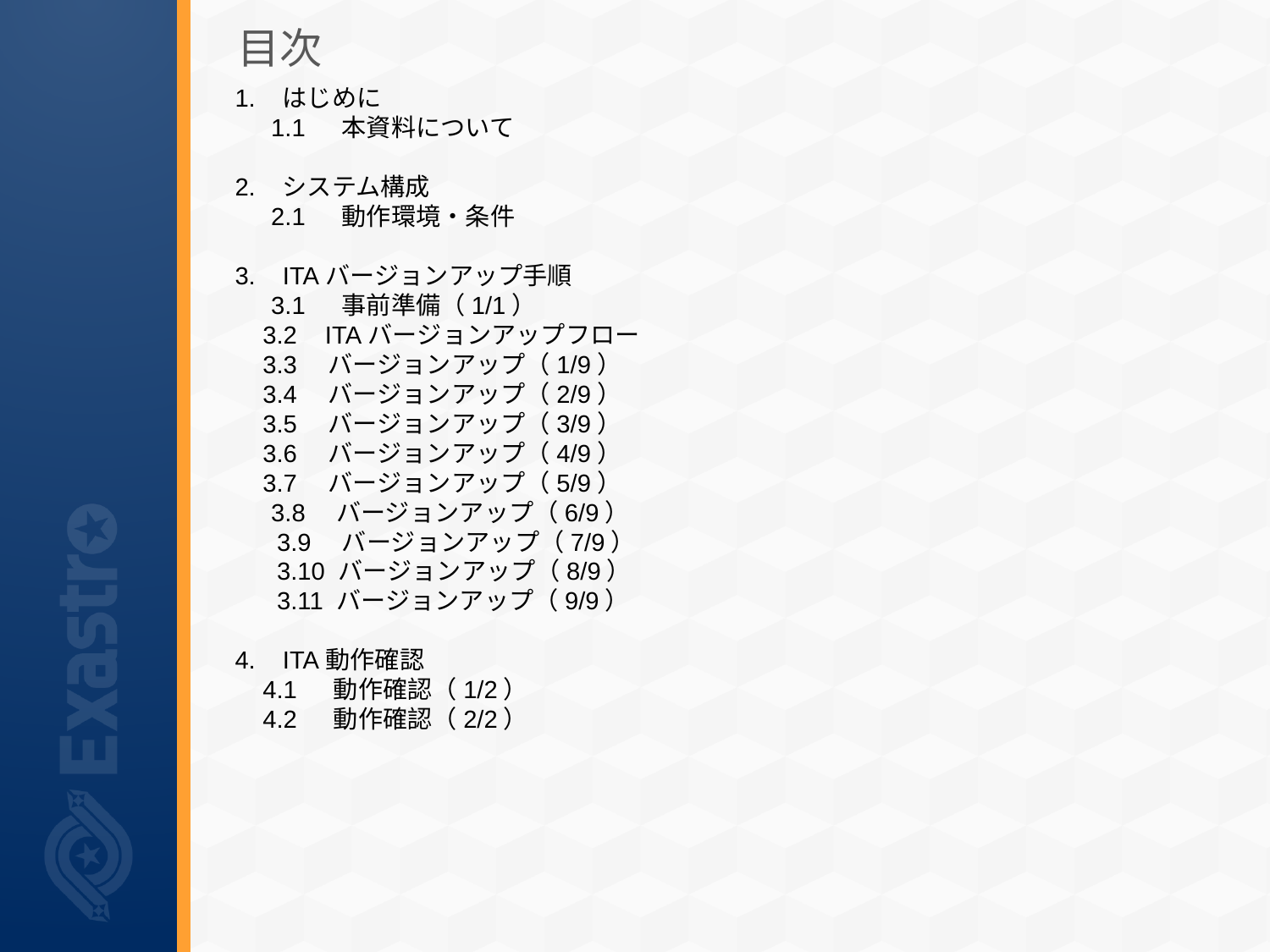

# 目次
はじめに
　 1.1　 本資料について

システム構成
　 2.1　 動作環境・条件

ITAバージョンアップ手順
　 3.1　 事前準備（1/1）
    3.2    ITAバージョンアップフロー
    3.3　バージョンアップ（1/9）
    3.4　バージョンアップ（2/9）
    3.5　バージョンアップ（3/9）
    3.6　バージョンアップ（4/9）
    3.7　バージョンアップ（5/9）
　 3.8　バージョンアップ（6/9）
 　3.9　バージョンアップ（7/9）
 　3.10 バージョンアップ（8/9）
 　3.11 バージョンアップ（9/9）

ITA動作確認
    4.1　 動作確認（1/2）
    4.2　 動作確認（2/2）